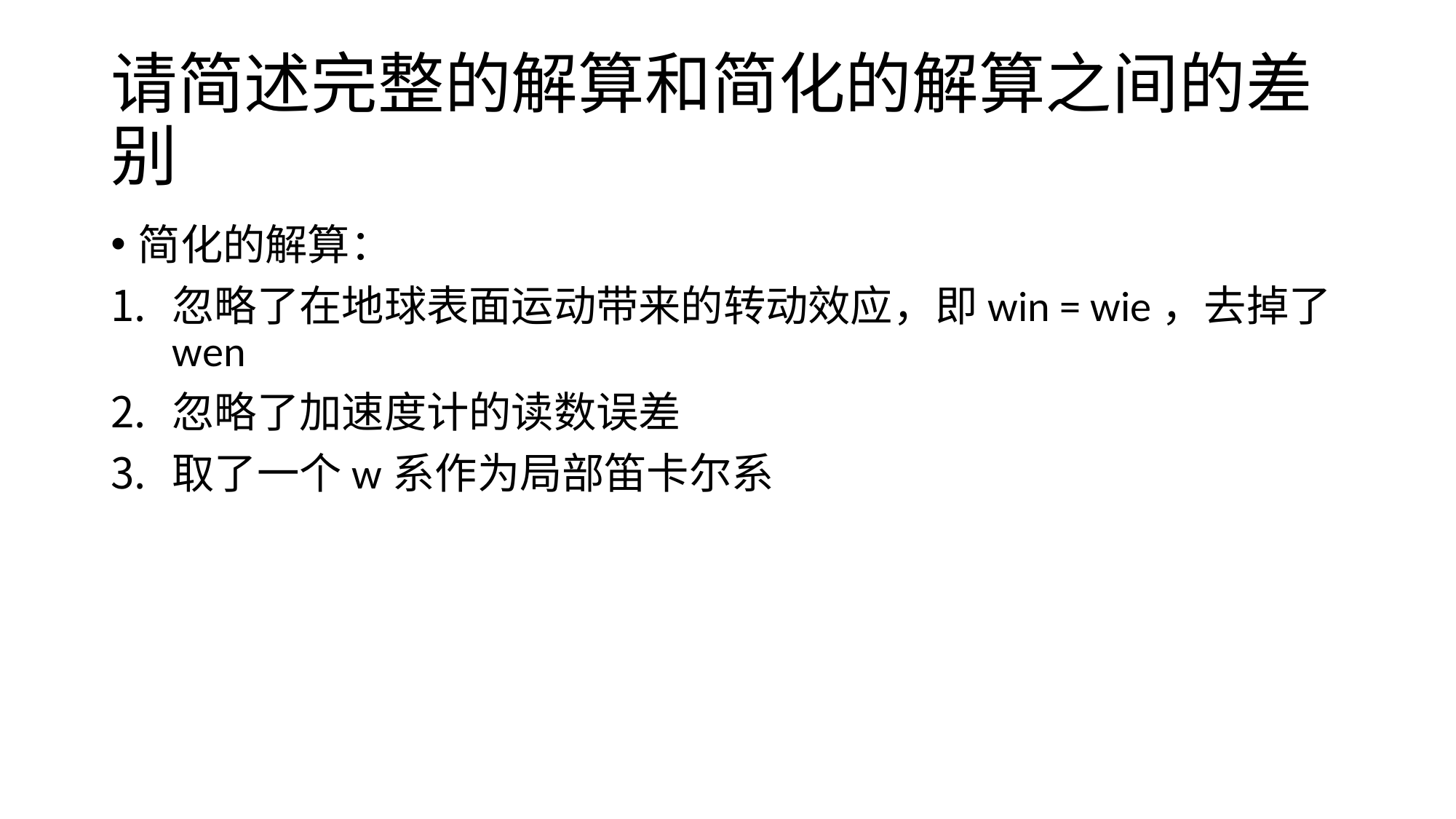

# 请简述完整的解算和简化的解算之间的差别
简化的解算：
忽略了在地球表面运动带来的转动效应，即win = wie，去掉了wen
忽略了加速度计的读数误差
取了一个w系作为局部笛卡尔系